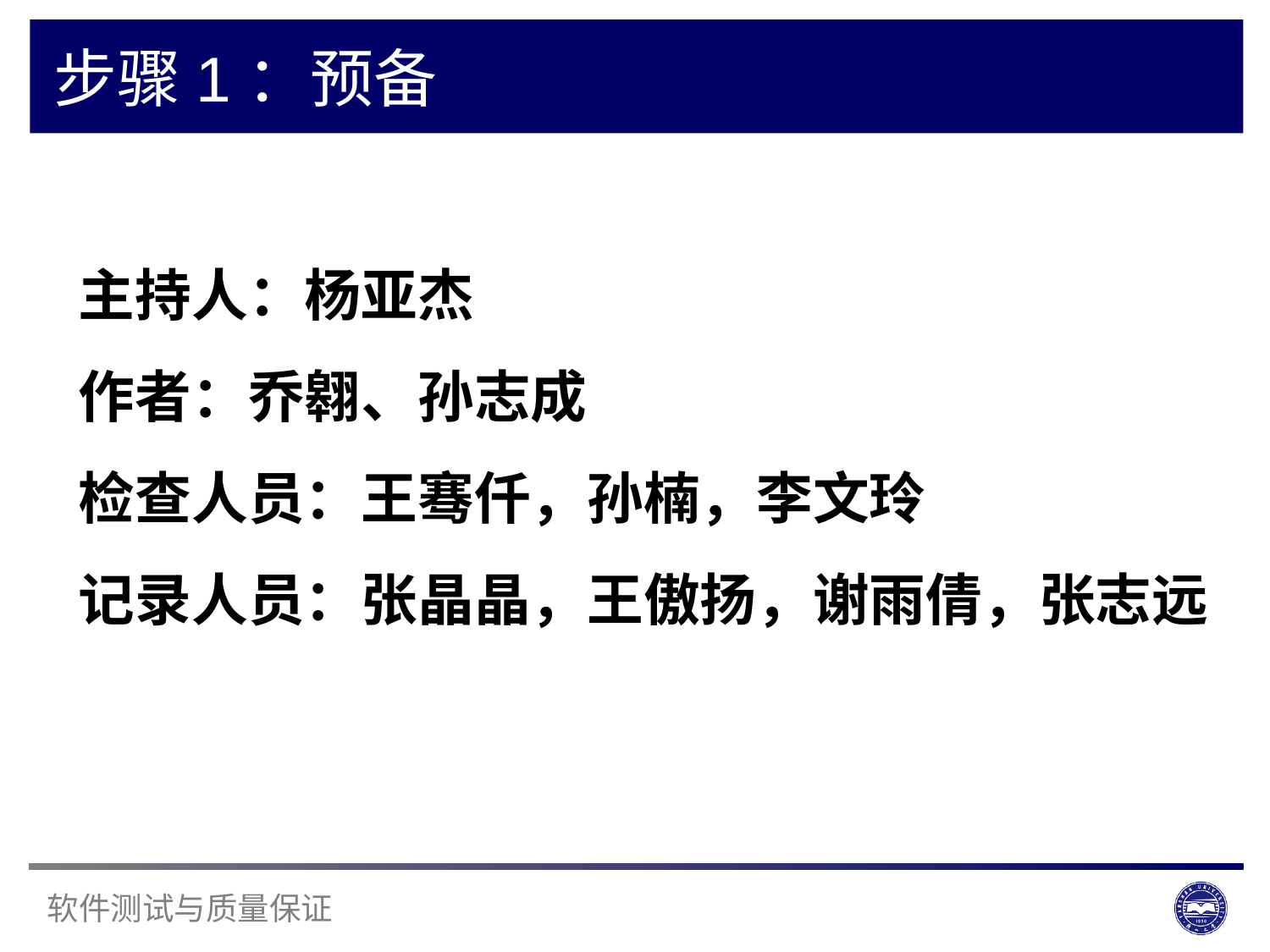

步骤1：预备
主持人：杨亚杰
作者：乔翱、孙志成
检查人员：王骞仟，孙楠，李文玲
记录人员：张晶晶，王傲扬，谢雨倩，张志远